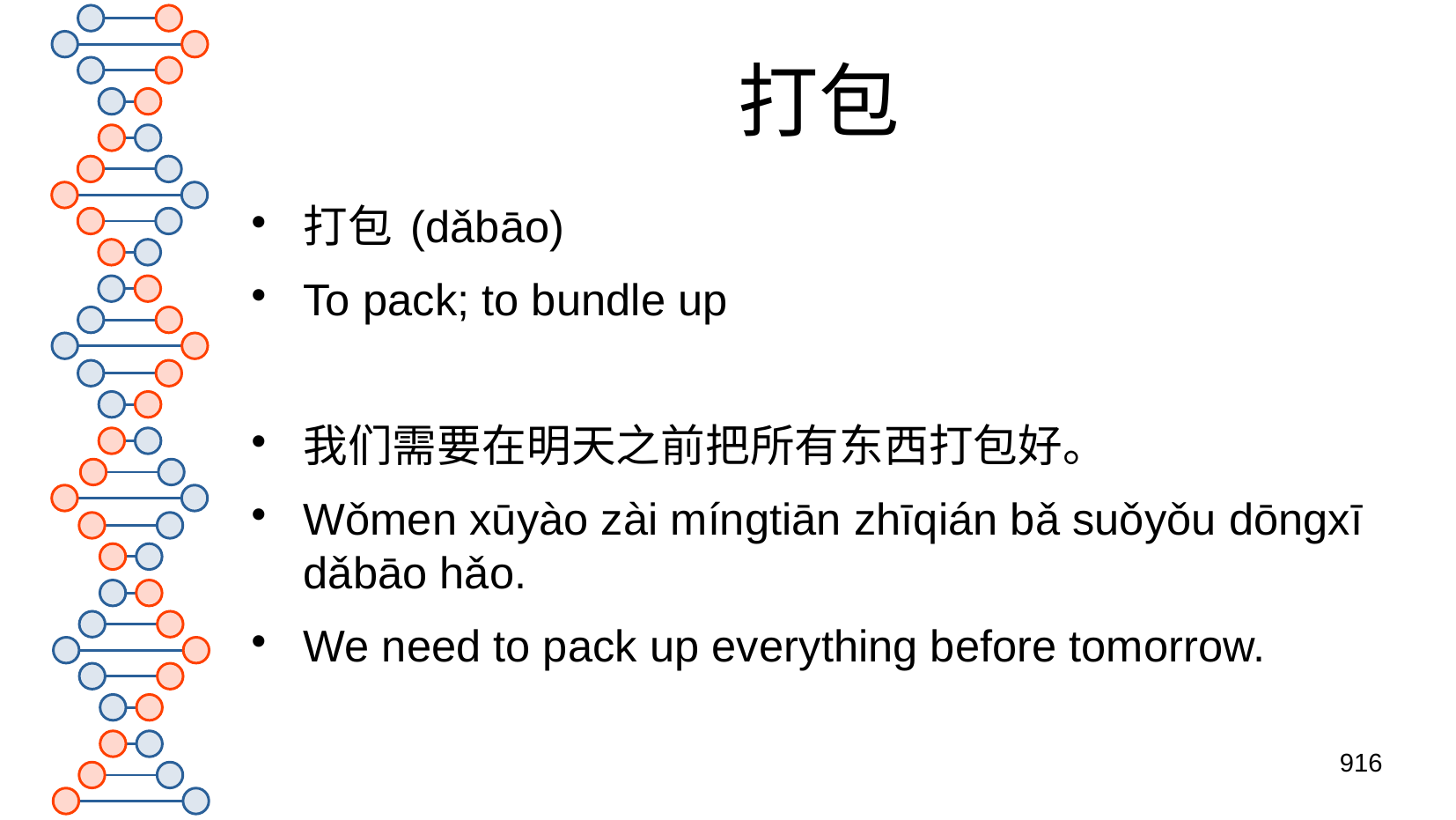

# 打包
打包 (dǎbāo)
To pack; to bundle up

我们需要在明天之前把所有东西打包好。
Wǒmen xūyào zài míngtiān zhīqián bǎ suǒyǒu dōngxī dǎbāo hǎo.
We need to pack up everything before tomorrow.

916